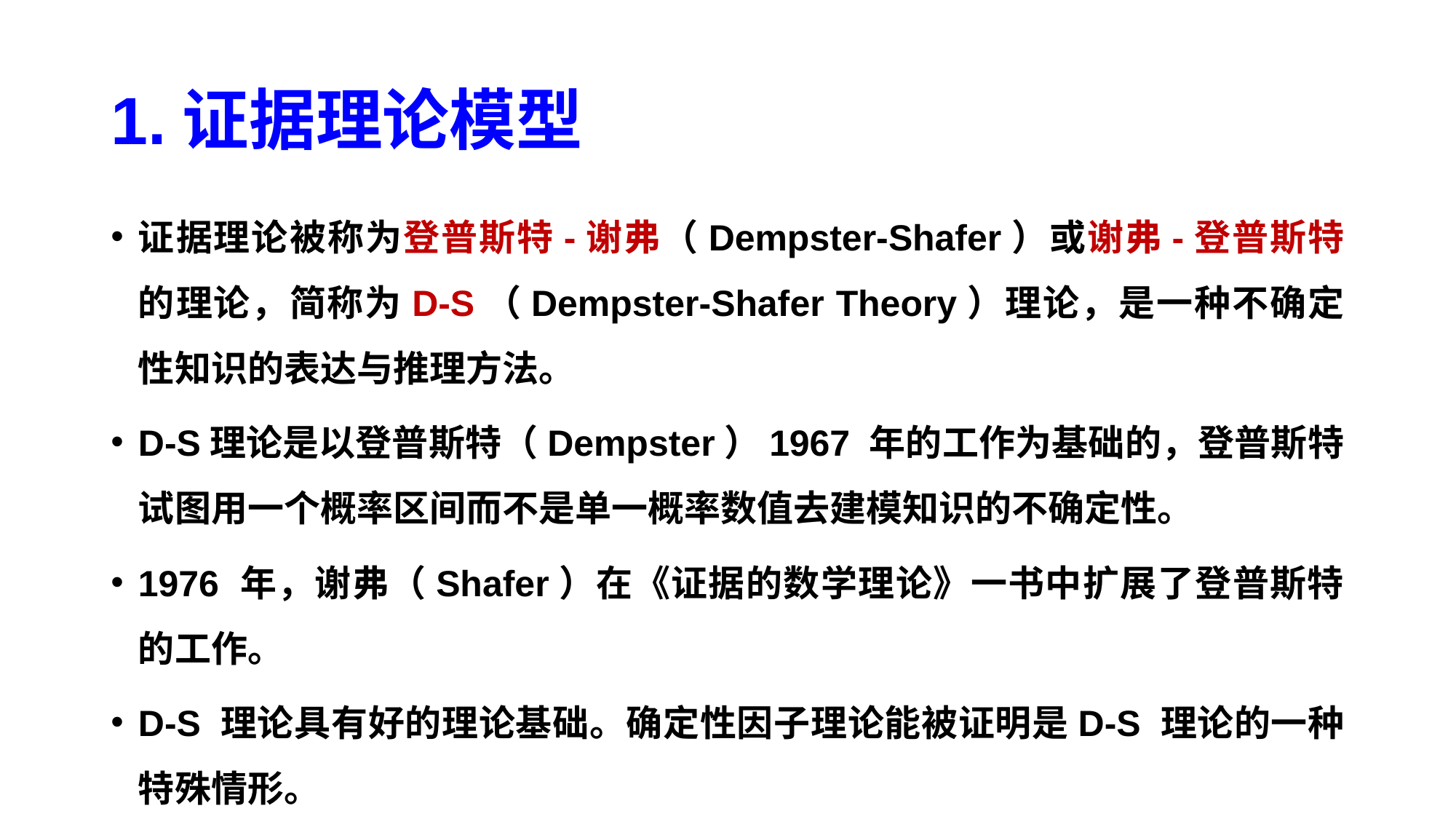

# 1.证据理论模型
证据理论被称为登普斯特-谢弗（Dempster-Shafer）或谢弗-登普斯特的理论，简称为D-S（Dempster-Shafer Theory）理论，是一种不确定性知识的表达与推理方法。
D-S理论是以登普斯特（Dempster）1967 年的工作为基础的，登普斯特试图用一个概率区间而不是单一概率数值去建模知识的不确定性。
1976 年，谢弗（Shafer）在《证据的数学理论》一书中扩展了登普斯特的工作。
D-S 理论具有好的理论基础。确定性因子理论能被证明是D-S 理论的一种特殊情形。